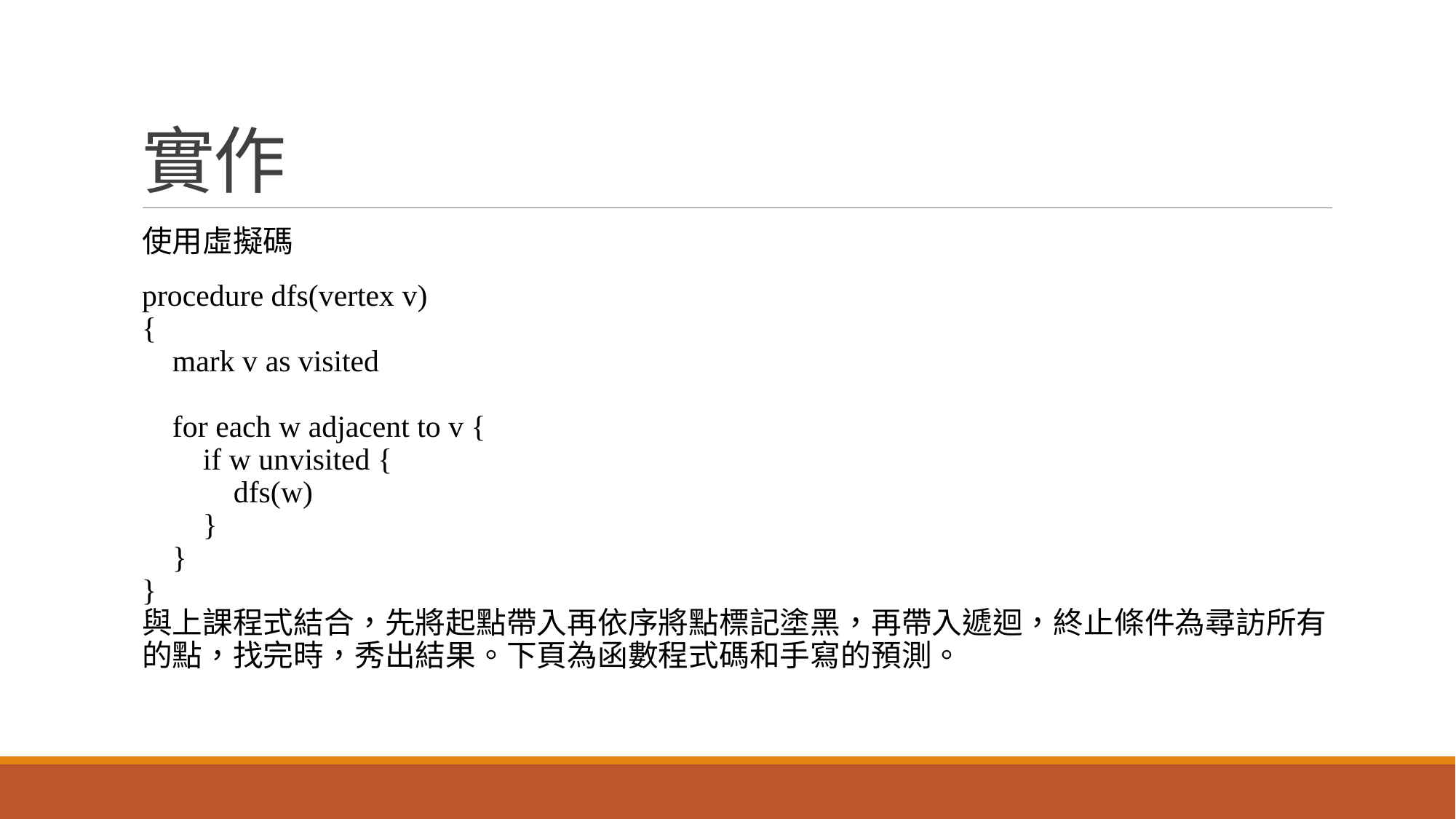

# 實作
使用虛擬碼
procedure dfs(vertex v)
{
    mark v as visited
    for each w adjacent to v {
        if w unvisited {
            dfs(w)
        }
    }
} 
與上課程式結合，先將起點帶入再依序將點標記塗黑，再帶入遞迴，終止條件為尋訪所有的點，找完時，秀出結果。下頁為函數程式碼和手寫的預測。